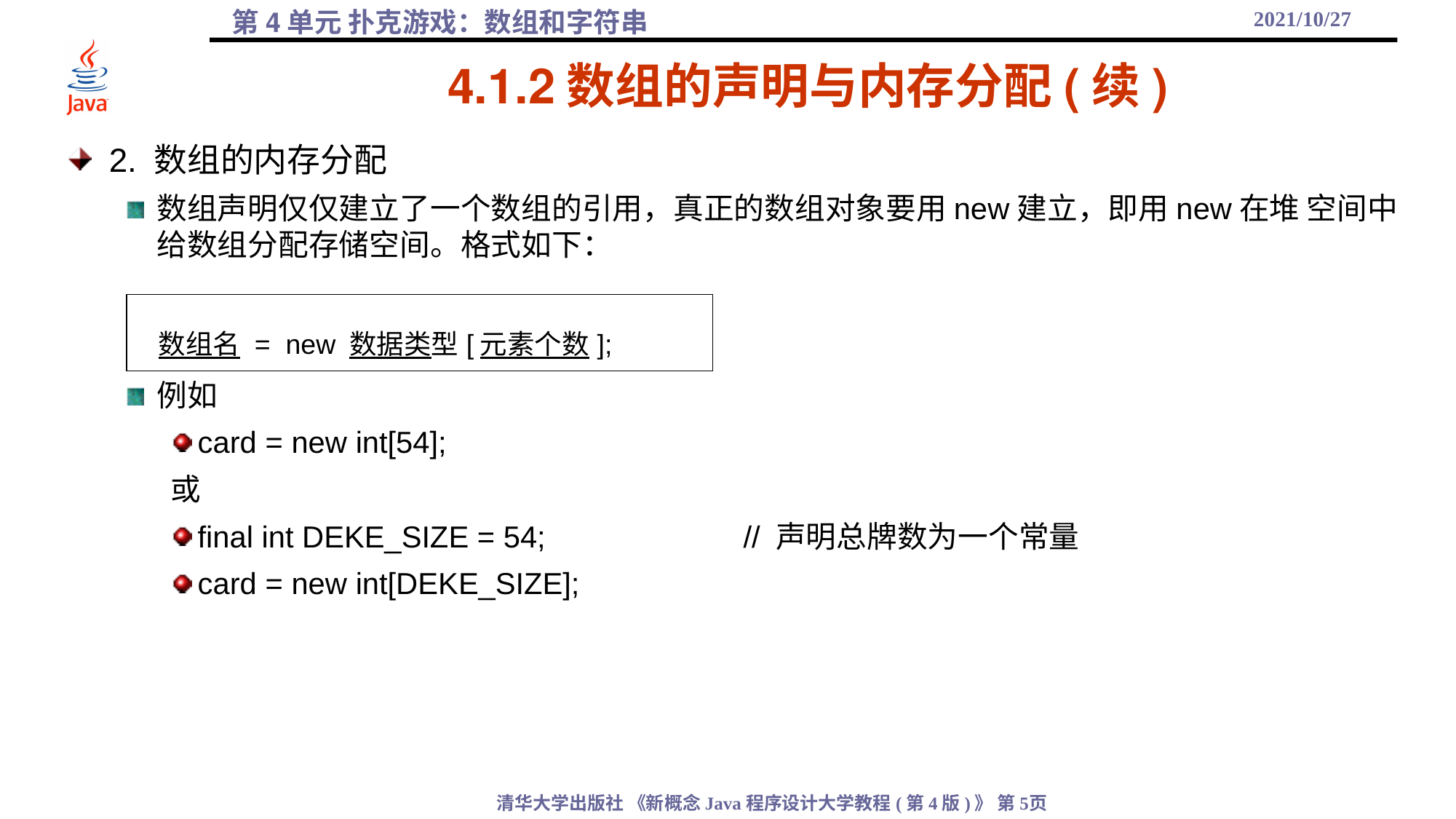

2021/10/27
# 4.1.2数组的声明与内存分配(续)
2. 数组的内存分配
数组声明仅仅建立了一个数组的引用，真正的数组对象要用new建立，即用new在堆 空间中给数组分配存储空间。格式如下：

例如
card = new int[54];
或
final int DEKE_SIZE = 54;		// 声明总牌数为一个常量
card = new int[DEKE_SIZE];

| 数组名 = new 数据类型[元素个数]; |
| --- |